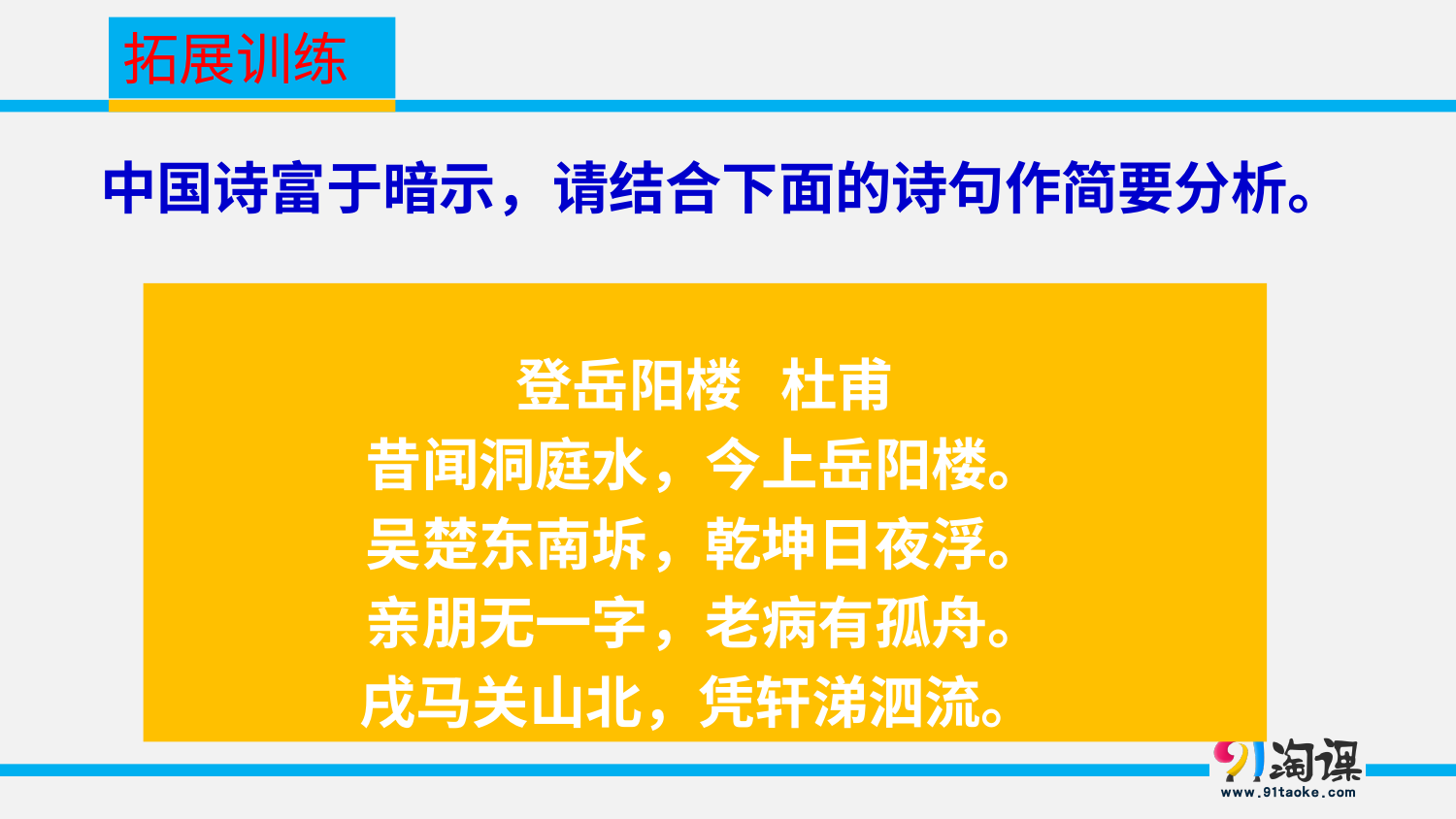

拓展训练
中国诗富于暗示，请结合下面的诗句作简要分析。
登岳阳楼   杜甫
昔闻洞庭水，今上岳阳楼。
吴楚东南坼，乾坤日夜浮。
亲朋无一字，老病有孤舟。
戌马关山北，凭轩涕泗流。